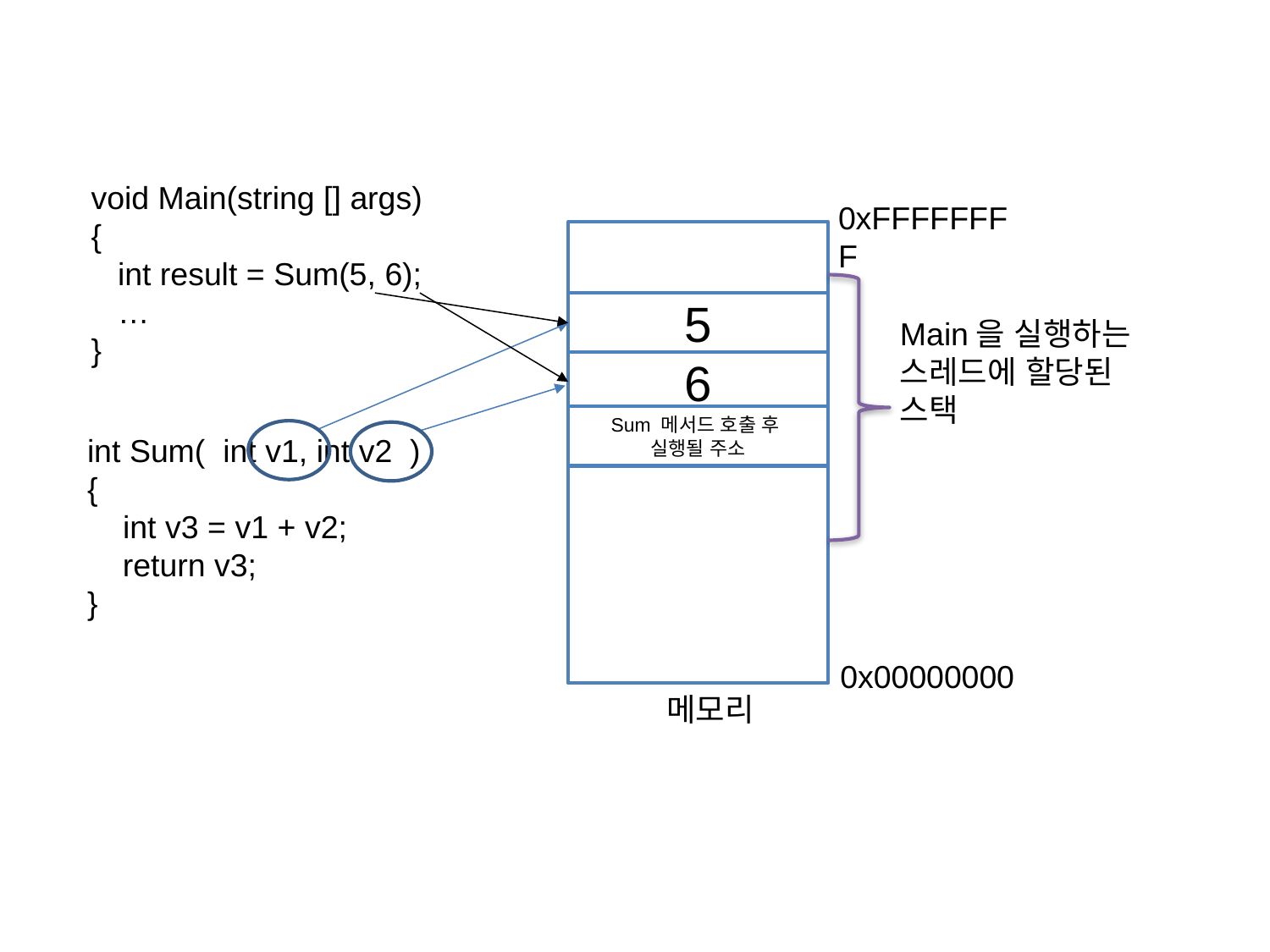

void Main(string [] args)
{
   int result = Sum(5, 6);
   …
}
0xFFFFFFFF

5
Main을 실행하는 스레드에 할당된 스택
6
Sum 메서드 호출 후
실행될 주소

int Sum(  int v1, int v2  )
{
    int v3 = v1 + v2;
    return v3;
}
0x00000000
메모리